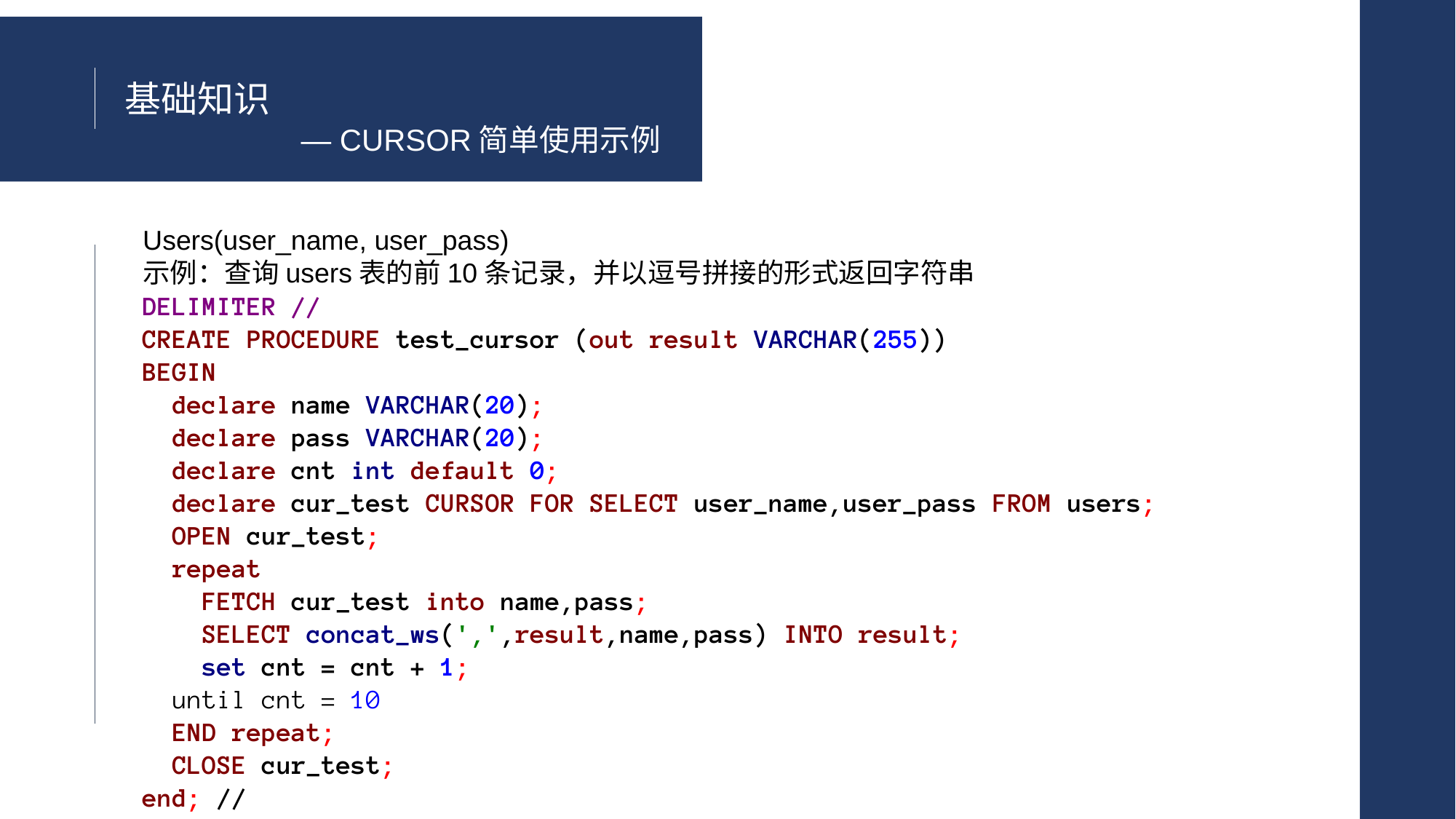

基础知识
— CURSOR简单使用示例

Users(user_name, user_pass)
示例：查询users表的前10条记录，并以逗号拼接的形式返回字符串
DELIMITER //
CREATE PROCEDURE test_cursor (out result VARCHAR(255))
BEGIN
  declare name VARCHAR(20);
  declare pass VARCHAR(20);
  declare cnt int default 0;
  declare cur_test CURSOR FOR SELECT user_name,user_pass FROM users;
  OPEN cur_test;
  repeat
    FETCH cur_test into name,pass;
    SELECT concat_ws(',',result,name,pass) INTO result;
    set cnt = cnt + 1;
  until cnt = 10
  END repeat;
  CLOSE cur_test;
end; //